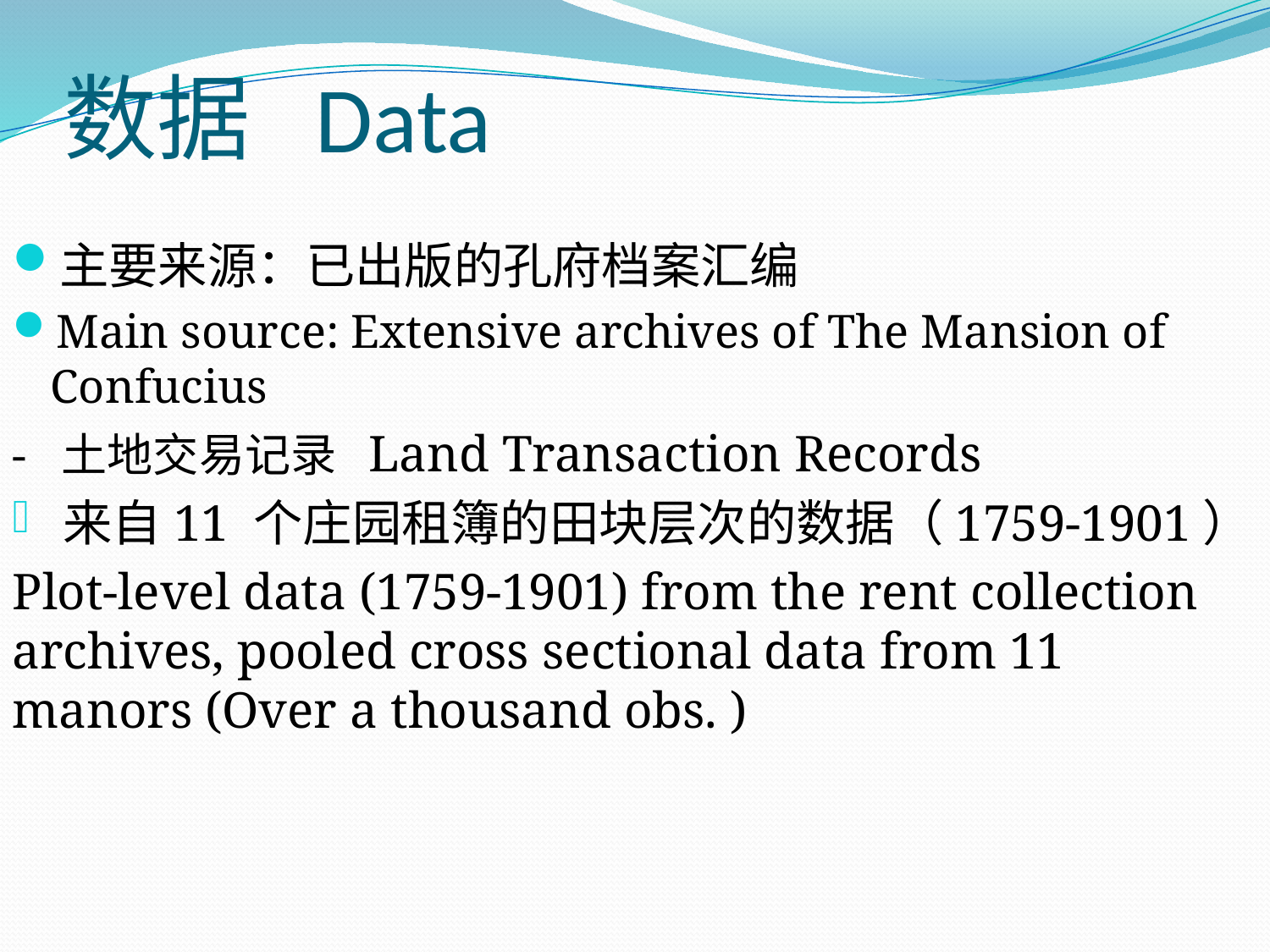

# 数据  Data
主要来源：已出版的孔府档案汇编
Main source: Extensive archives of The Mansion of Confucius
-  土地交易记录  Land Transaction Records
  来自11 个庄园租簿的田块层次的数据（1759-1901）
Plot-level data (1759-1901) from the rent collection archives, pooled cross sectional data from 11 manors (Over a thousand obs. )